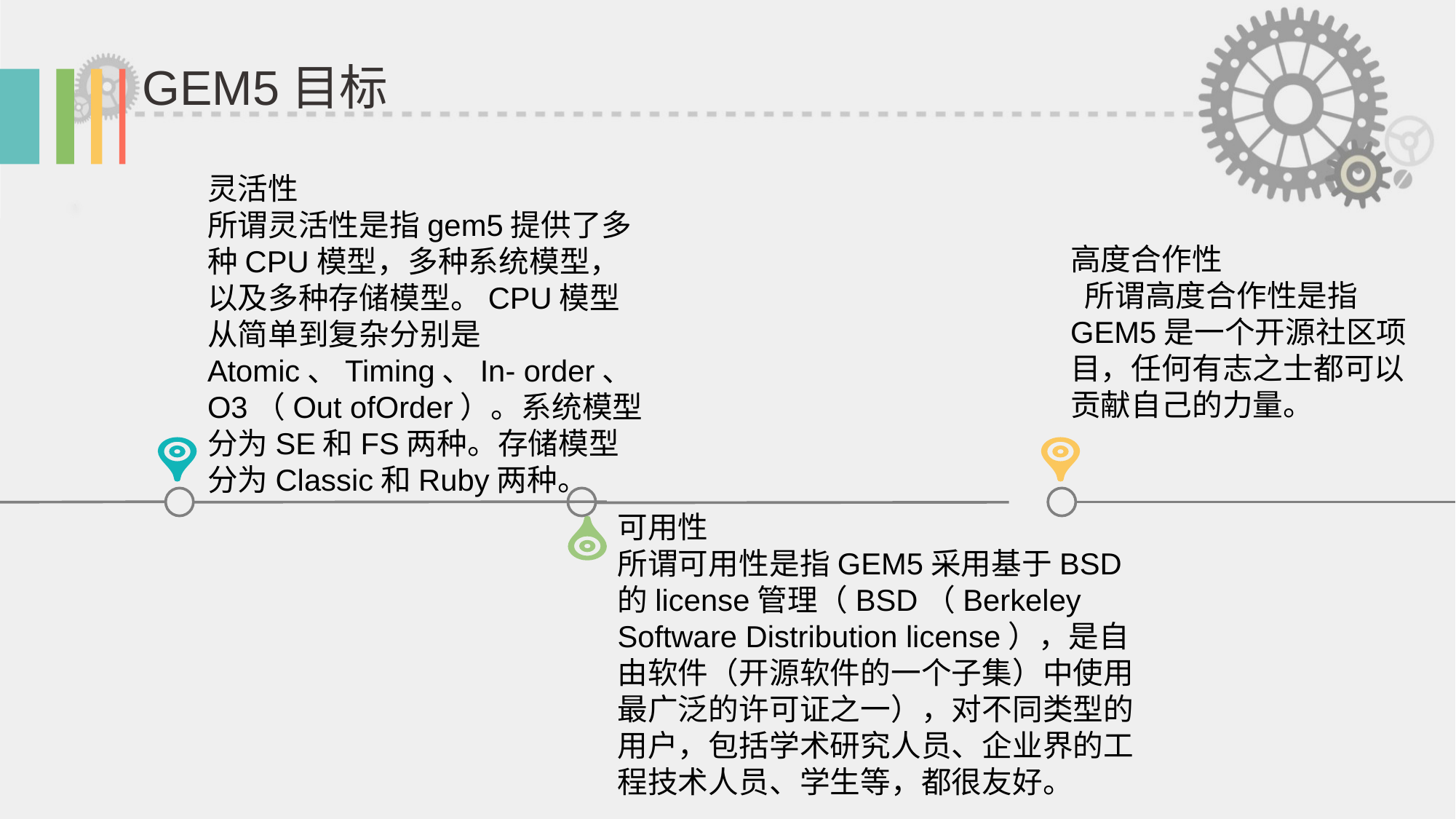

GEM5目标

灵活性
所谓灵活性是指gem5提供了多种CPU模型，多种系统模型，以及多种存储模型。CPU模型从简单到复杂分别是Atomic、Timing、In- order、O3（Out ofOrder）。系统模型分为SE和FS两种。存储模型分为Classic和Ruby两种。
高度合作性
 所谓高度合作性是指GEM5是一个开源社区项目，任何有志之士都可以贡献自己的力量。

可用性
所谓可用性是指GEM5采用基于BSD的license管理（BSD（Berkeley Software Distribution license），是自由软件（开源软件的一个子集）中使用最广泛的许可证之一），对不同类型的用户，包括学术研究人员、企业界的工程技术人员、学生等，都很友好。